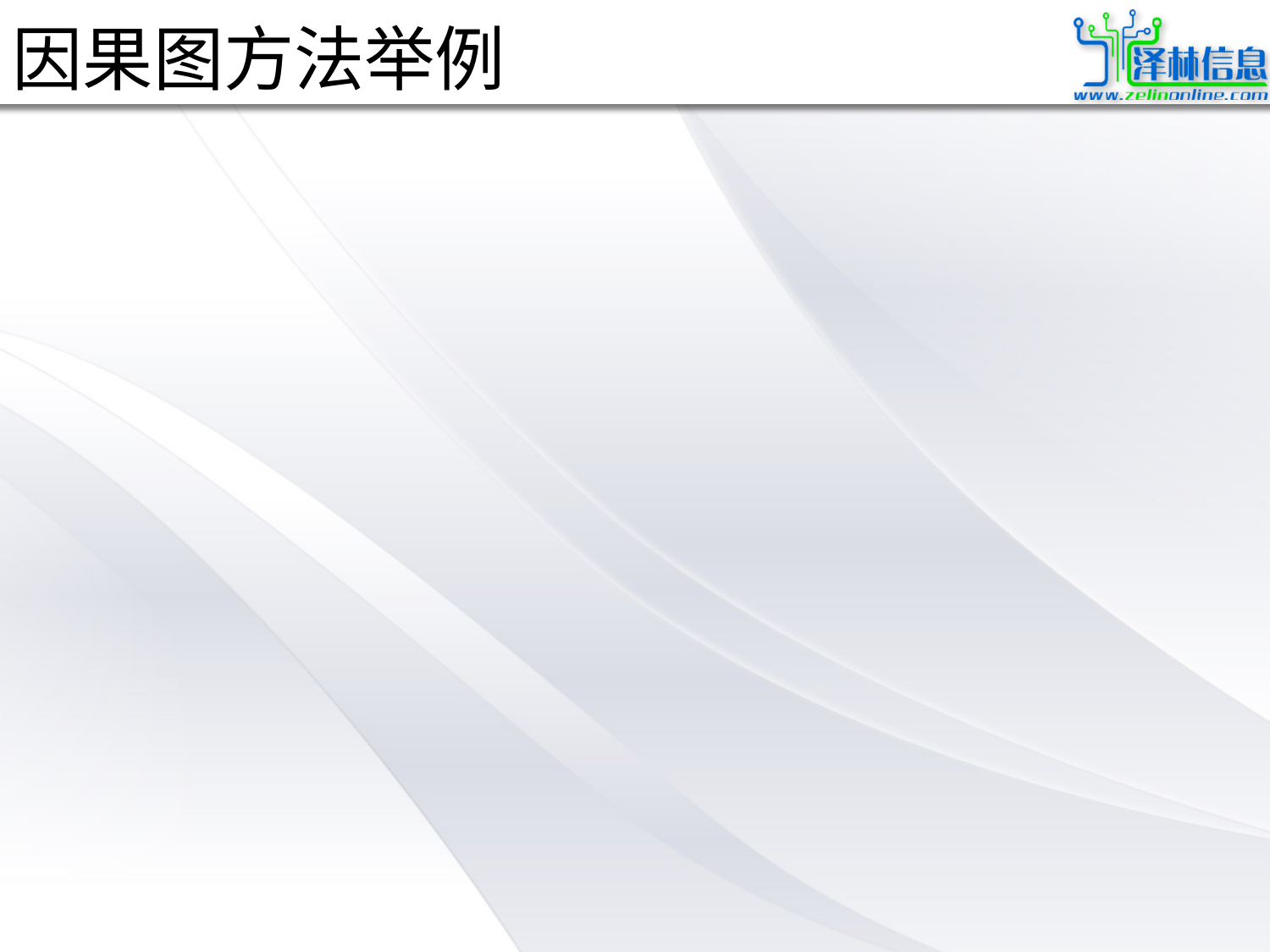

# 因果图方法举例
原因：
         1——第一列字符是A；
         2——第一列字符是B；
         3——第二列字符是一数字。

结果：
         21——修改文件；
         22 ——给出信息L；
         23——给出信息M。